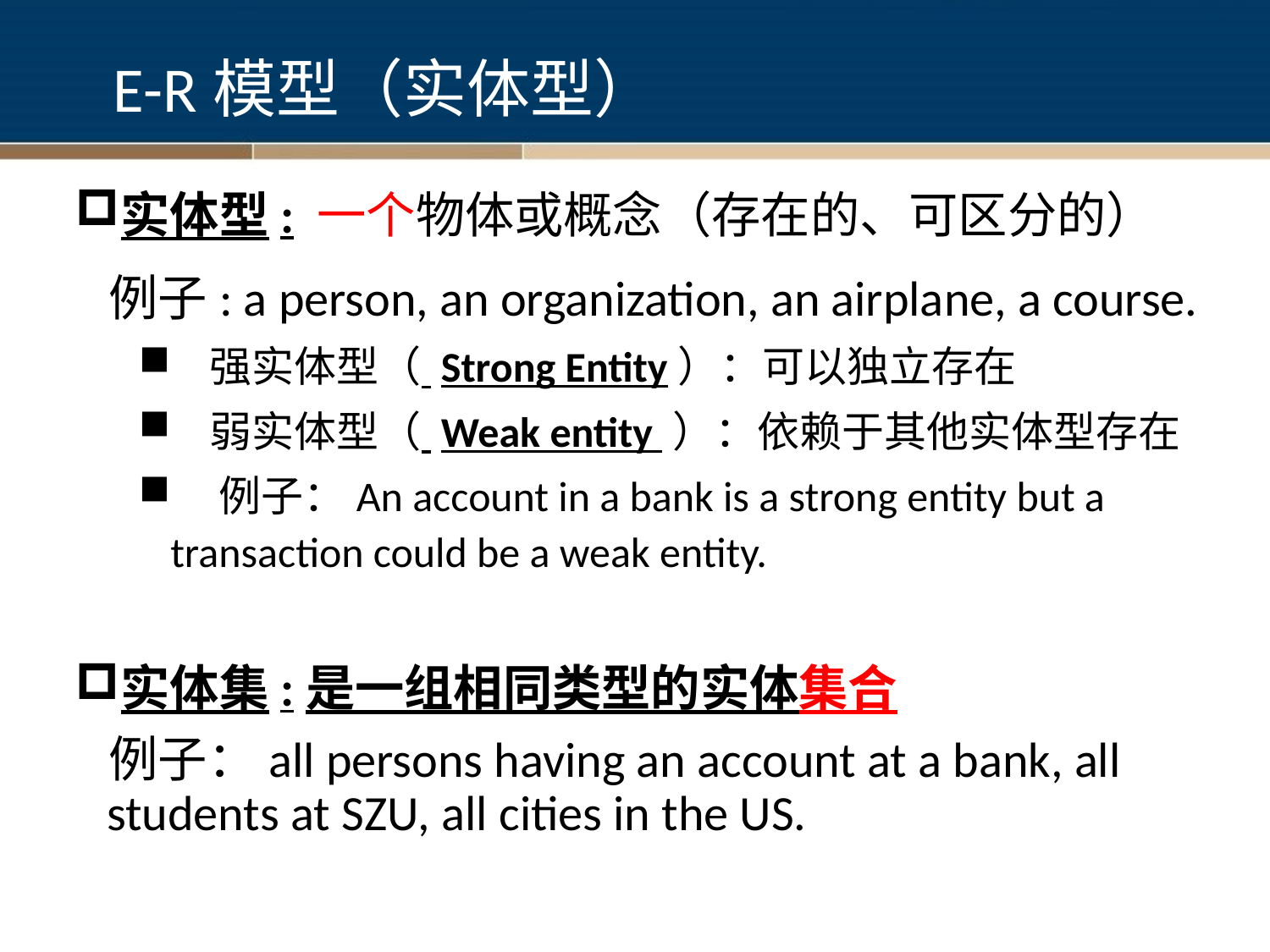

E-R模型（实体型）
实体型: 一个物体或概念（存在的、可区分的）
  例子: a person, an organization, an airplane, a course.
   强实体型（ Strong Entity）：可以独立存在
   弱实体型（ Weak entity ）：依赖于其他实体型存在
    例子：An account in a bank is a strong entity but a transaction could be a weak entity.

实体集:是一组相同类型的实体集合
  例子：all persons having an account at a bank, all students at SZU, all cities in the US.